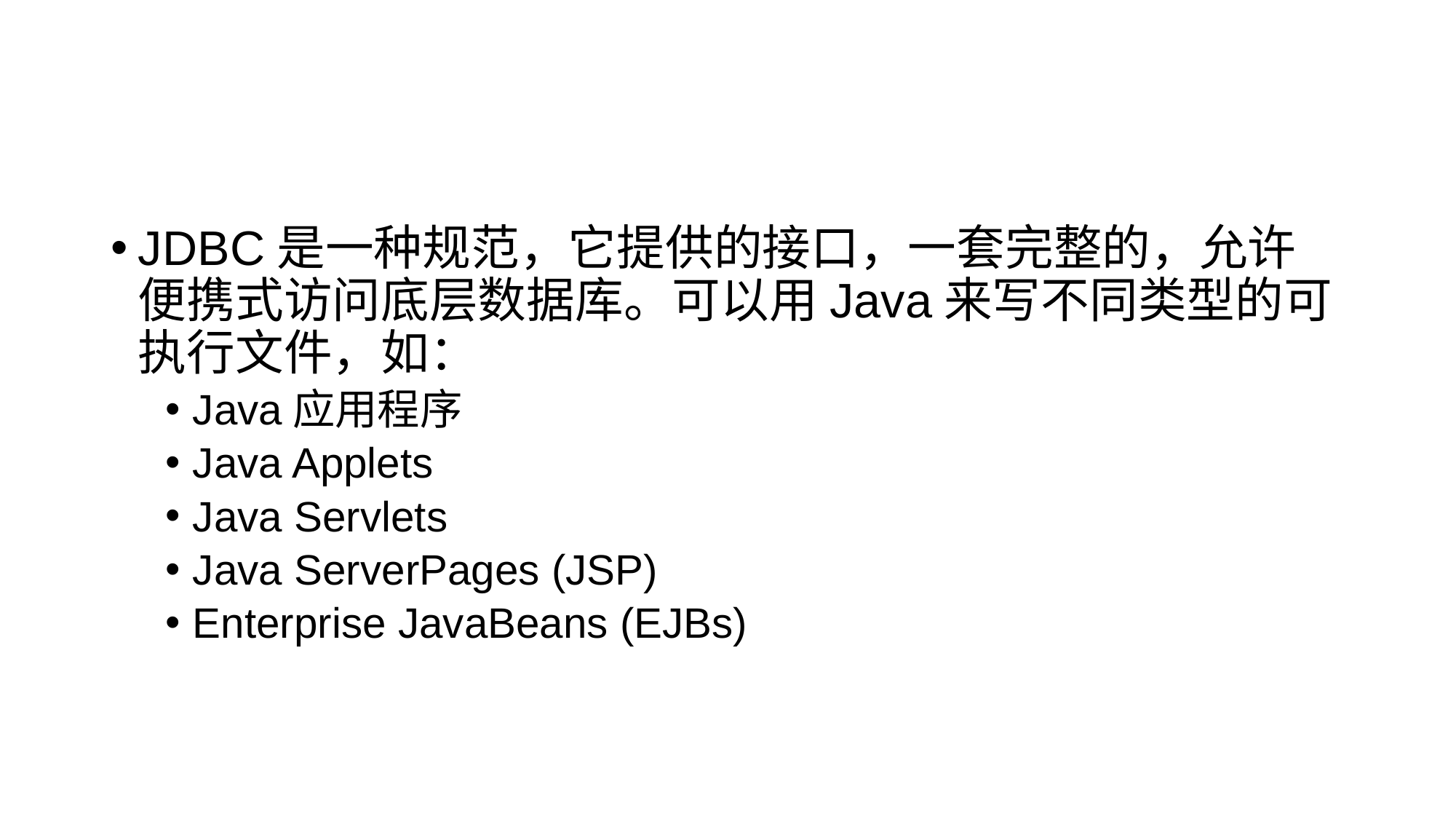

#
JDBC是一种规范，它提供的接口，一套完整的，允许便携式访问底层数据库。可以用Java来写不同类型的可执行文件，如：
Java应用程序
Java Applets
Java Servlets
Java ServerPages (JSP)
Enterprise JavaBeans (EJBs)